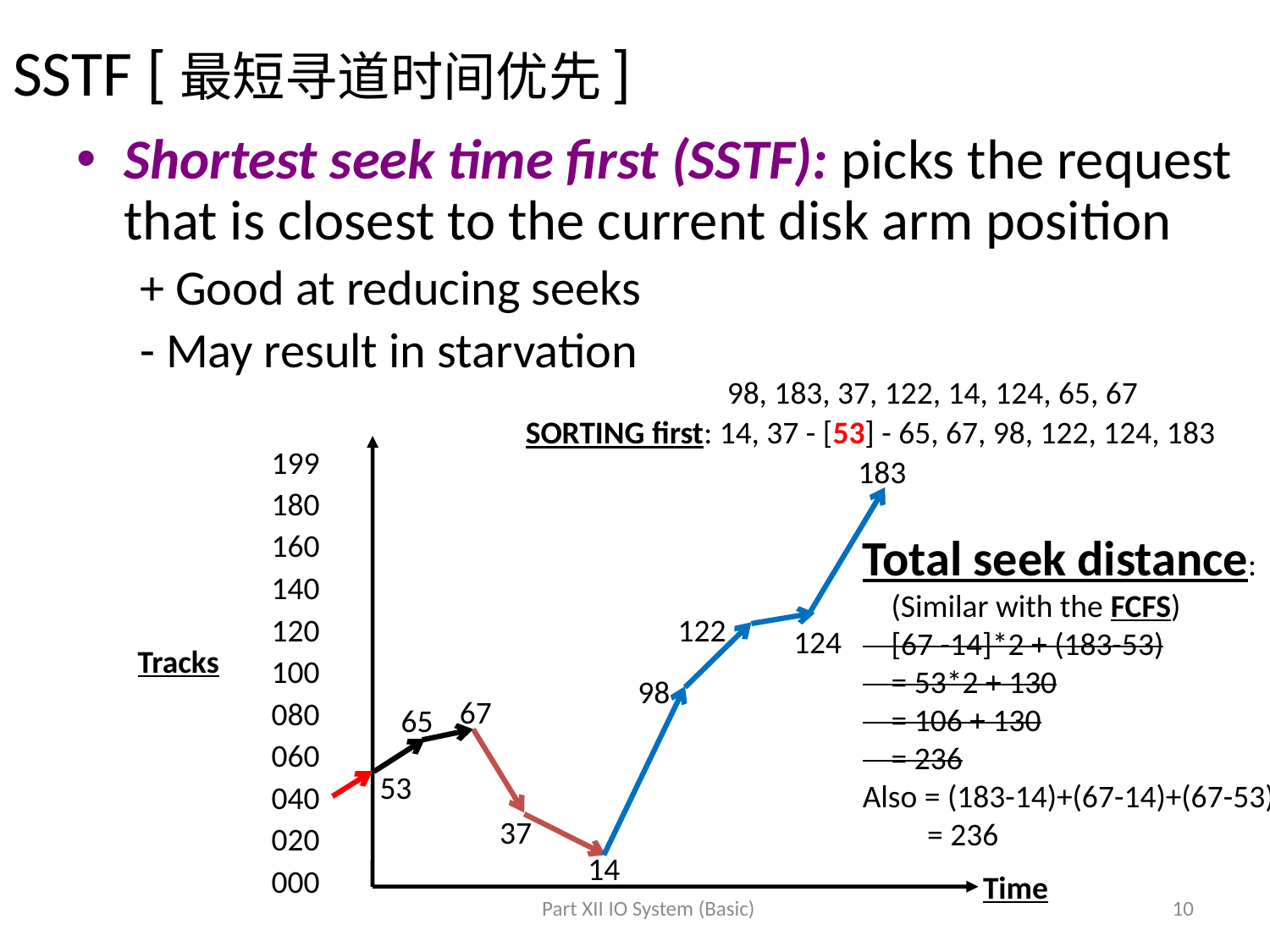

# SSTF [最短寻道时间优先]
Shortest seek time first (SSTF): picks the request that is closest to the current disk arm position
+ Good at reducing seeks
- May result in starvation

98, 183, 37, 122, 14, 124, 65, 67
SORTING first: 14, 37 - [53] - 65, 67, 98, 122, 124, 183
199

183
180
160
Total seek distance:
    (Similar with the FCFS)
    [67 -14]*2 + (183-53)
    = 53*2 + 130
    = 106 + 130
    = 236
Also = (183-14)+(67-14)+(67-53)
         = 236
140
120
122
124
Tracks
100
98
67
080
65
060
53
040
37
020
14
000
Time
Part XII IO System (Basic)
10